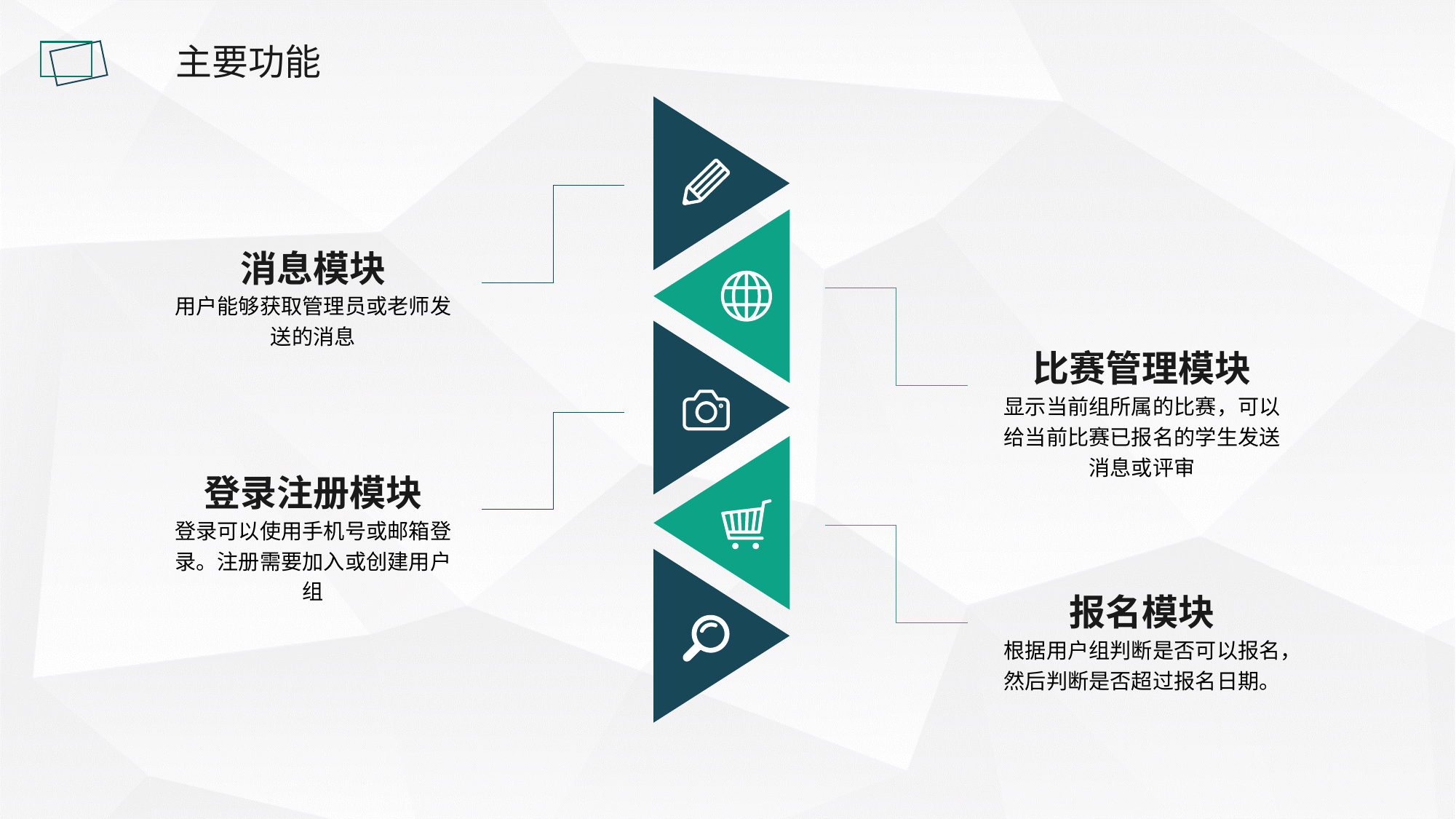

主要功能

消息模块

用户能够获取管理员或老师发送的消息
比赛管理模块

显示当前组所属的比赛，可以给当前比赛已报名的学生发送消息或评审

登录注册模块

登录可以使用手机号或邮箱登录。注册需要加入或创建用户组

报名模块

根据用户组判断是否可以报名，然后判断是否超过报名日期。